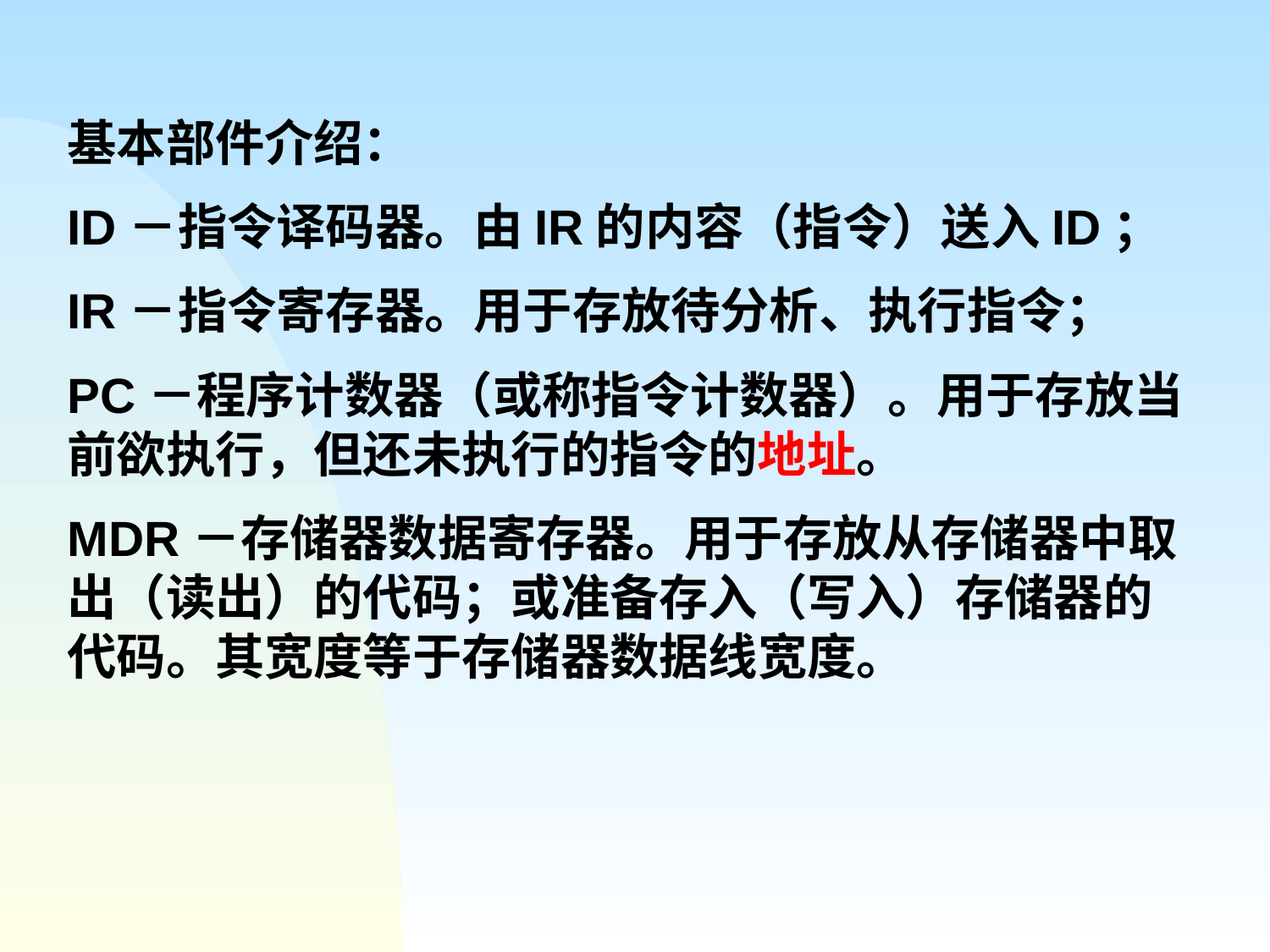

基本部件介绍：
ID－指令译码器。由IR的内容（指令）送入ID；
IR－指令寄存器。用于存放待分析、执行指令；
PC－程序计数器（或称指令计数器）。用于存放当前欲执行，但还未执行的指令的地址。
MDR－存储器数据寄存器。用于存放从存储器中取出（读出）的代码；或准备存入（写入）存储器的代码。其宽度等于存储器数据线宽度。